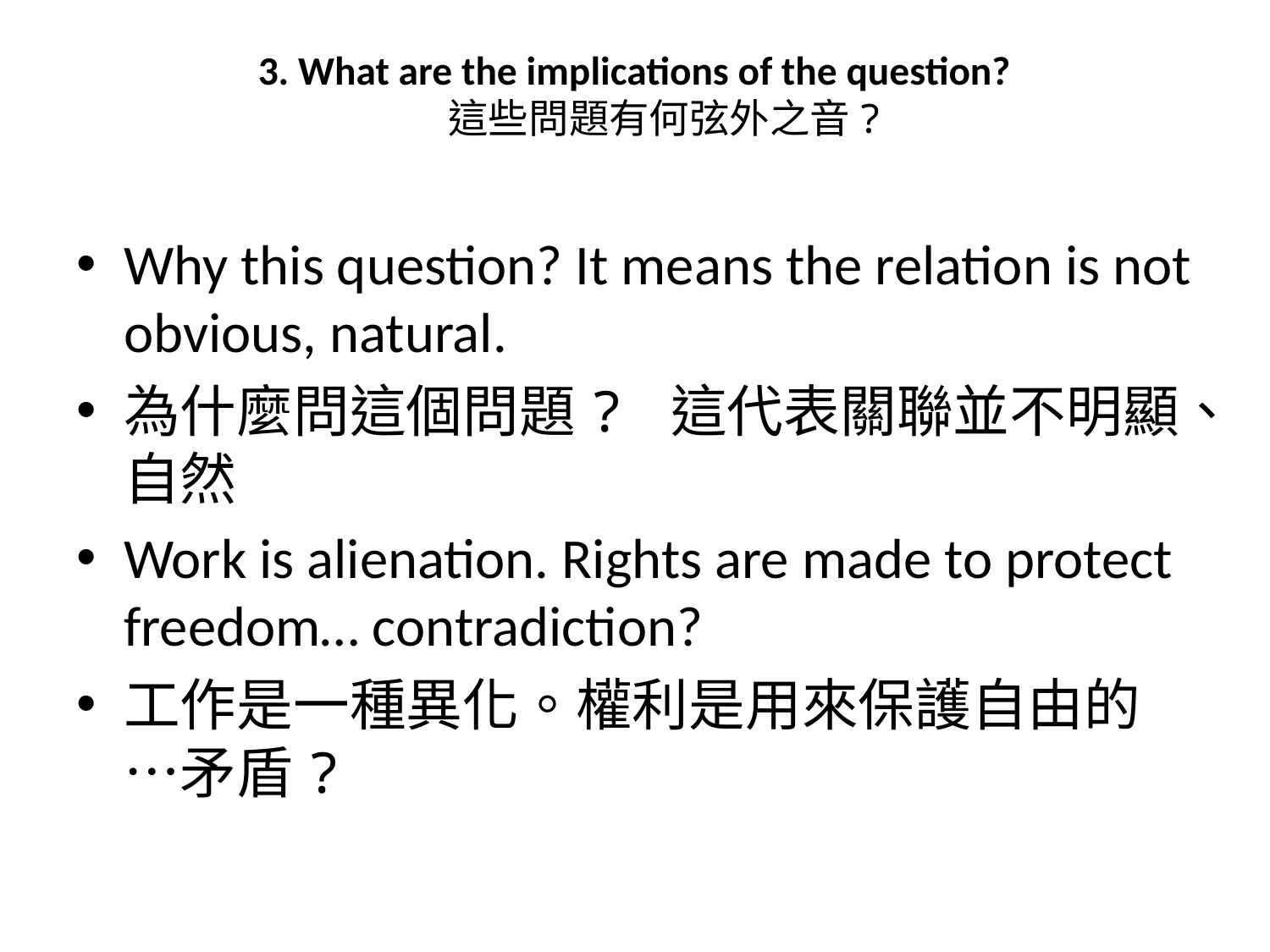

# 3. What are the implications of the question? 這些問題有何弦外之音?
Why this question? It means the relation is not obvious, natural.
為什麼問這個問題? 這代表關聯並不明顯、自然
Work is alienation. Rights are made to protect freedom… contradiction?
工作是一種異化。權利是用來保護自由的…矛盾?